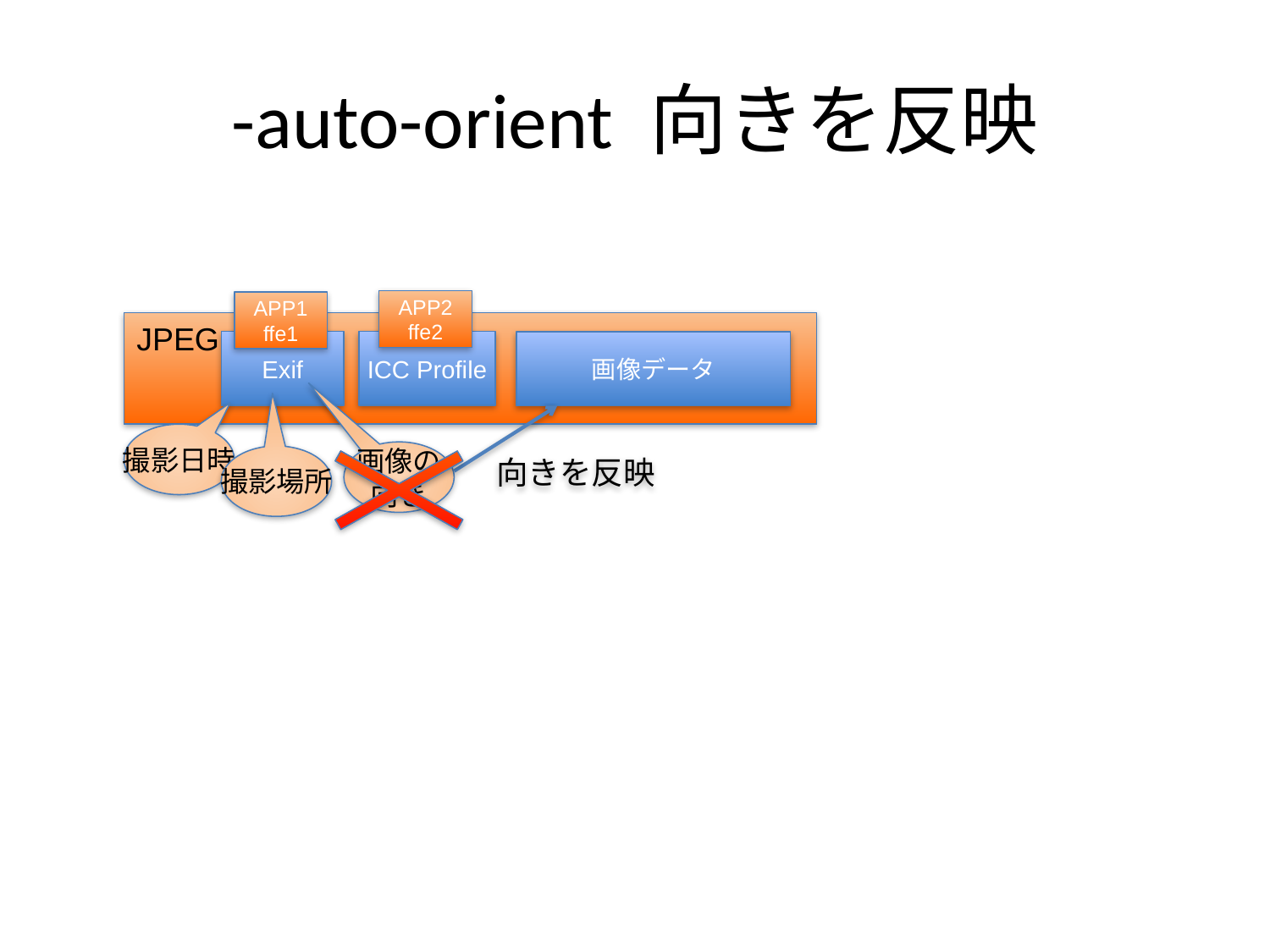

# -auto-orient 向きを反映

APP2
ffe2
APP1
ffe1
JPEG
Exif
ICC Profile
画像データ
撮影日時

向きを反映
画像の
向き
撮影場所